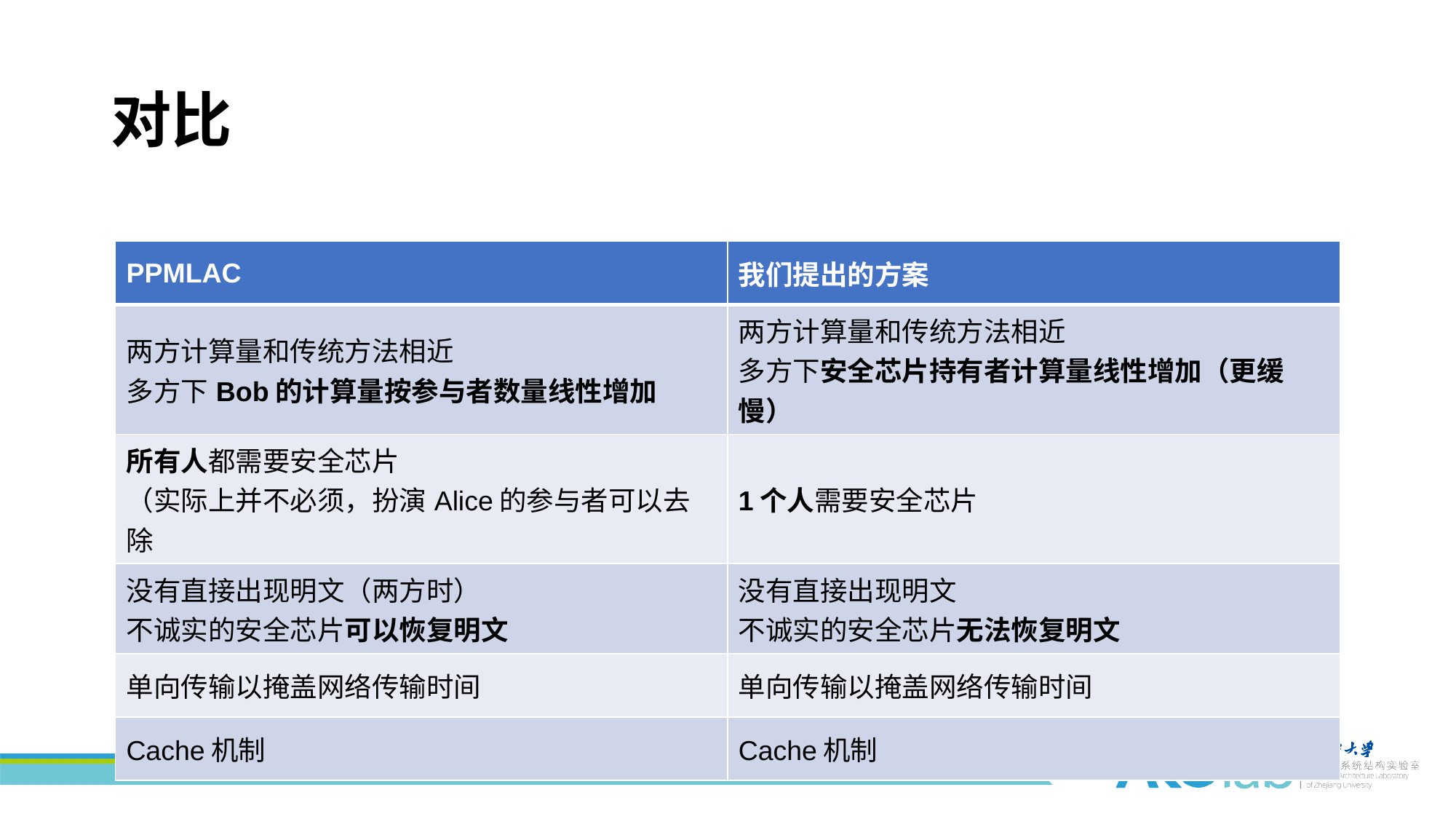

# 对比
| PPMLAC | 我们提出的方案 |
| --- | --- |
| 两方计算量和传统方法相近 多方下Bob的计算量按参与者数量线性增加 | 两方计算量和传统方法相近 多方下安全芯片持有者计算量线性增加（更缓慢） |
| 所有人都需要安全芯片 （实际上并不必须，扮演Alice的参与者可以去除 | 1个人需要安全芯片 |
| 没有直接出现明文（两方时） 不诚实的安全芯片可以恢复明文 | 没有直接出现明文 不诚实的安全芯片无法恢复明文 |
| 单向传输以掩盖网络传输时间 | 单向传输以掩盖网络传输时间 |
| Cache机制 | Cache机制 |